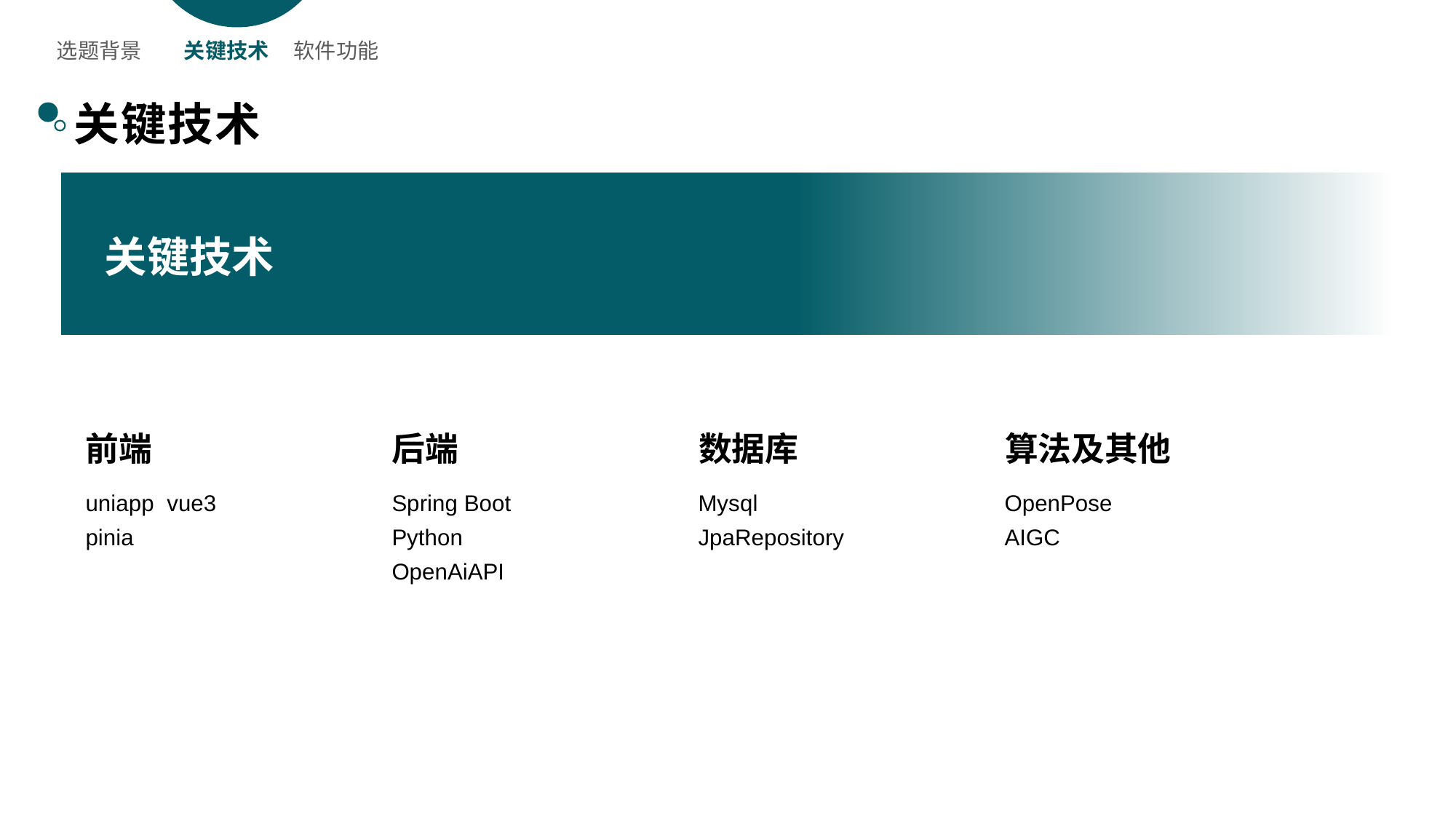

选题背景
关键技术

软件功能
关键技术

关键技术
前端
后端
数据库
算法及其他
uniapp  vue3
pinia
Spring Boot
Python
OpenAiAPI
Mysql
JpaRepository
OpenPose
AIGC